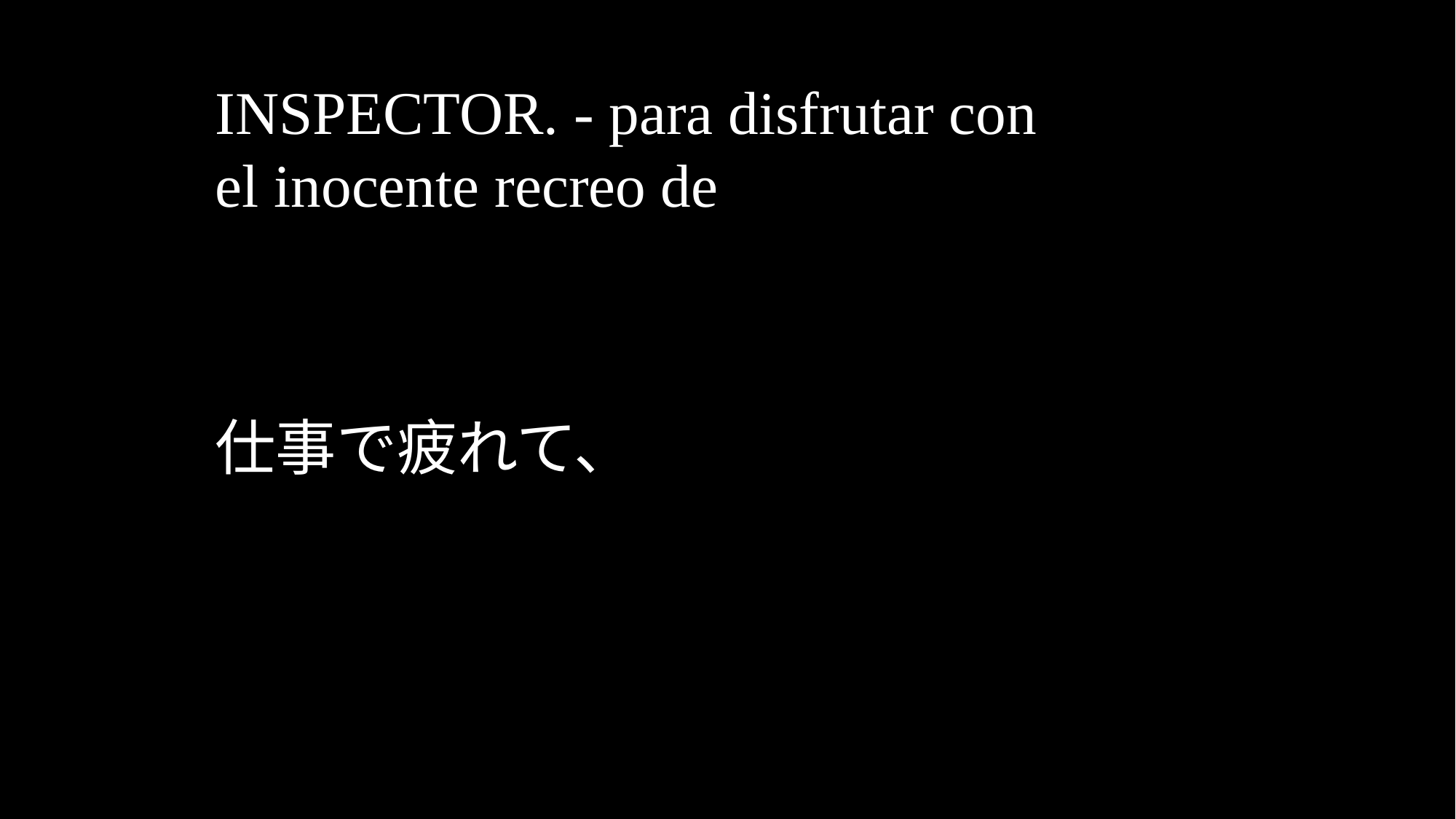

INSPECTOR. - para disfrutar con el inocente recreo de

仕事で疲れて、